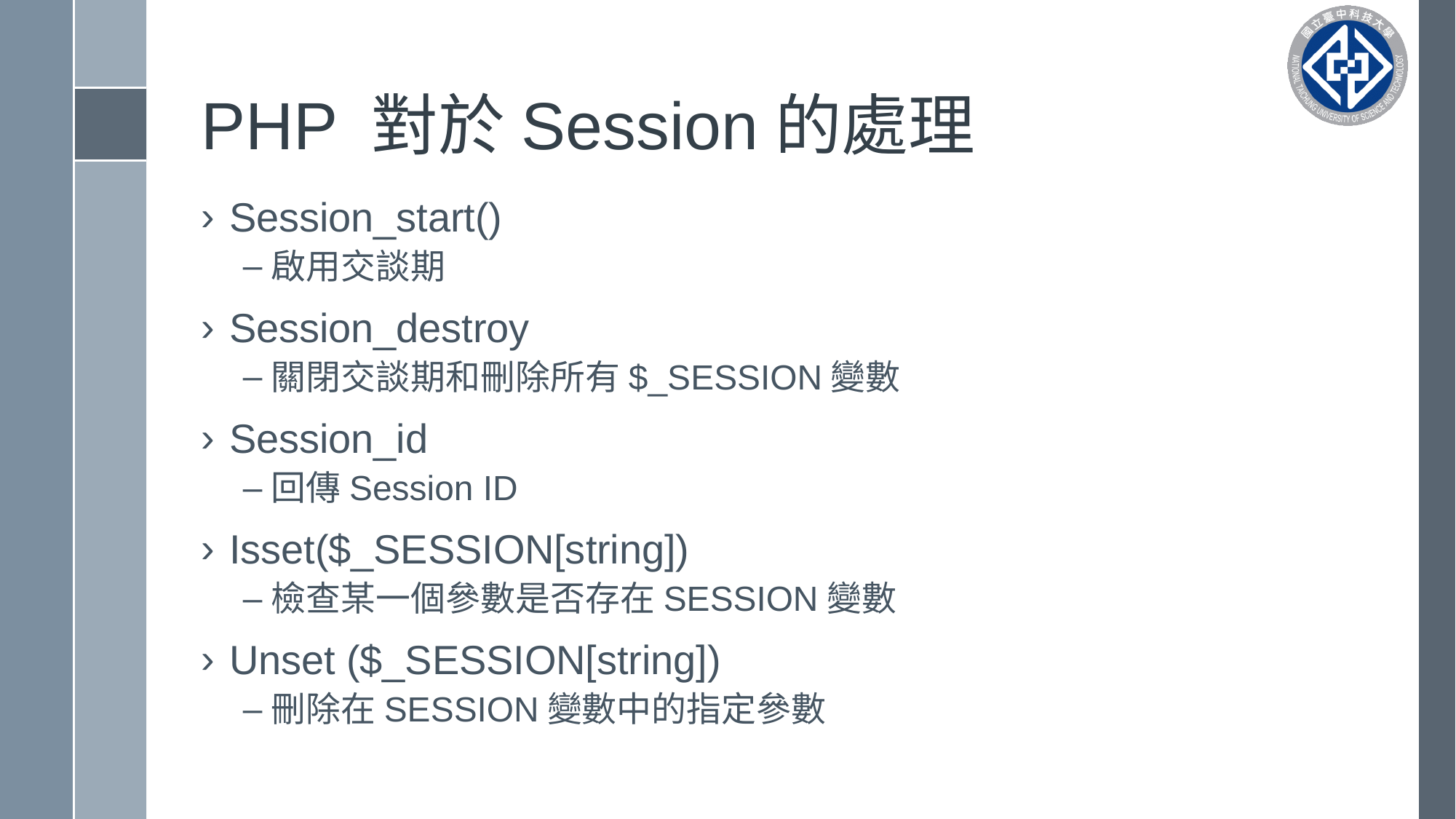

# PHP 對於Session的處理
Session_start()
啟用交談期
Session_destroy
關閉交談期和刪除所有$_SESSION變數
Session_id
回傳Session ID
Isset($_SESSION[string])
檢查某一個參數是否存在SESSION變數
Unset ($_SESSION[string])
刪除在SESSION變數中的指定參數